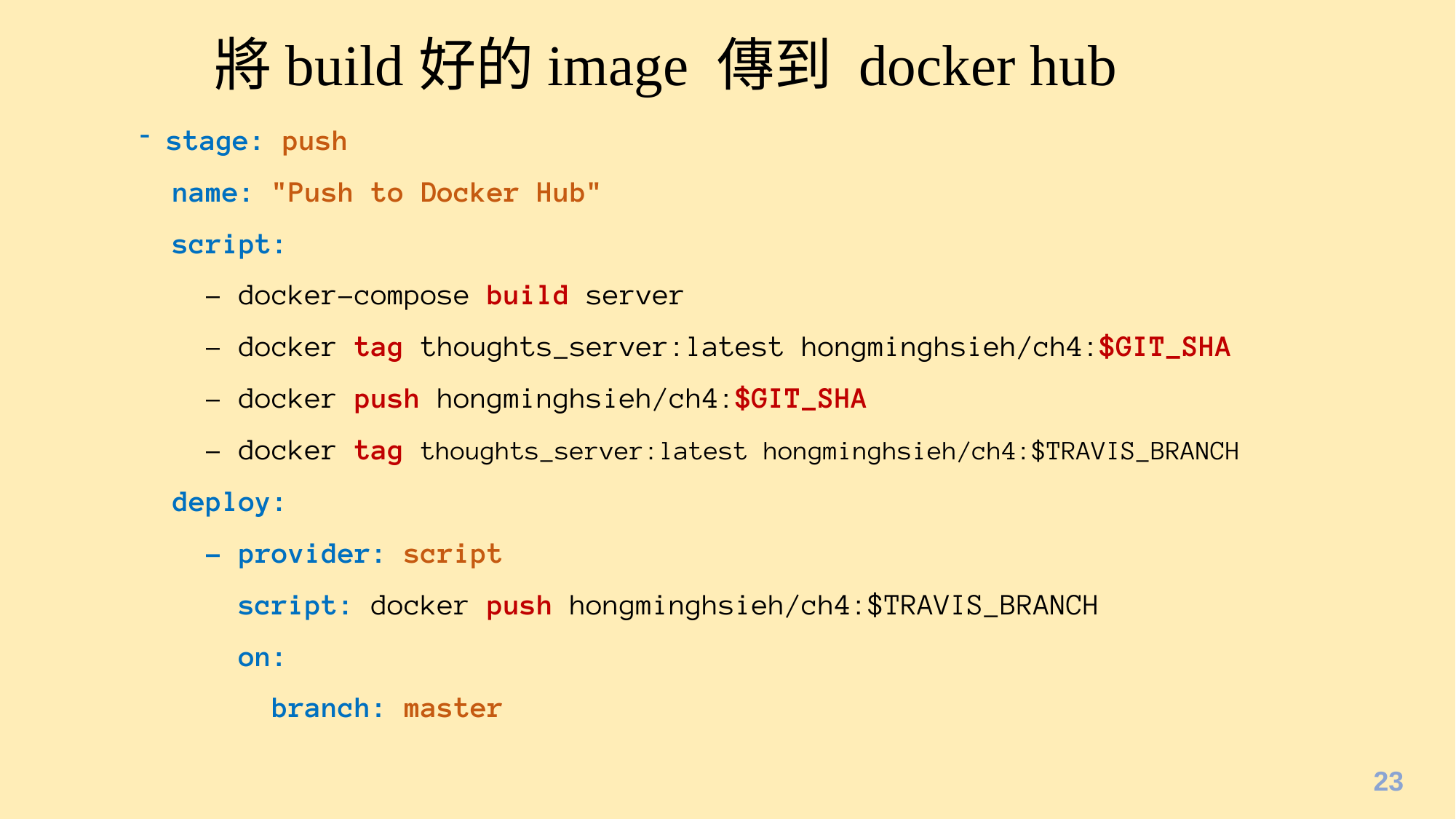

# 將build好的image 傳到 docker hub
stage: push
  name: "Push to Docker Hub"
  script:
    - docker-compose build server
    - docker tag thoughts_server:latest hongminghsieh/ch4:$GIT_SHA
    - docker push hongminghsieh/ch4:$GIT_SHA
    - docker tag thoughts_server:latest hongminghsieh/ch4:$TRAVIS_BRANCH
  deploy:
    - provider: script
      script: docker push hongminghsieh/ch4:$TRAVIS_BRANCH
      on:
        branch: master
23